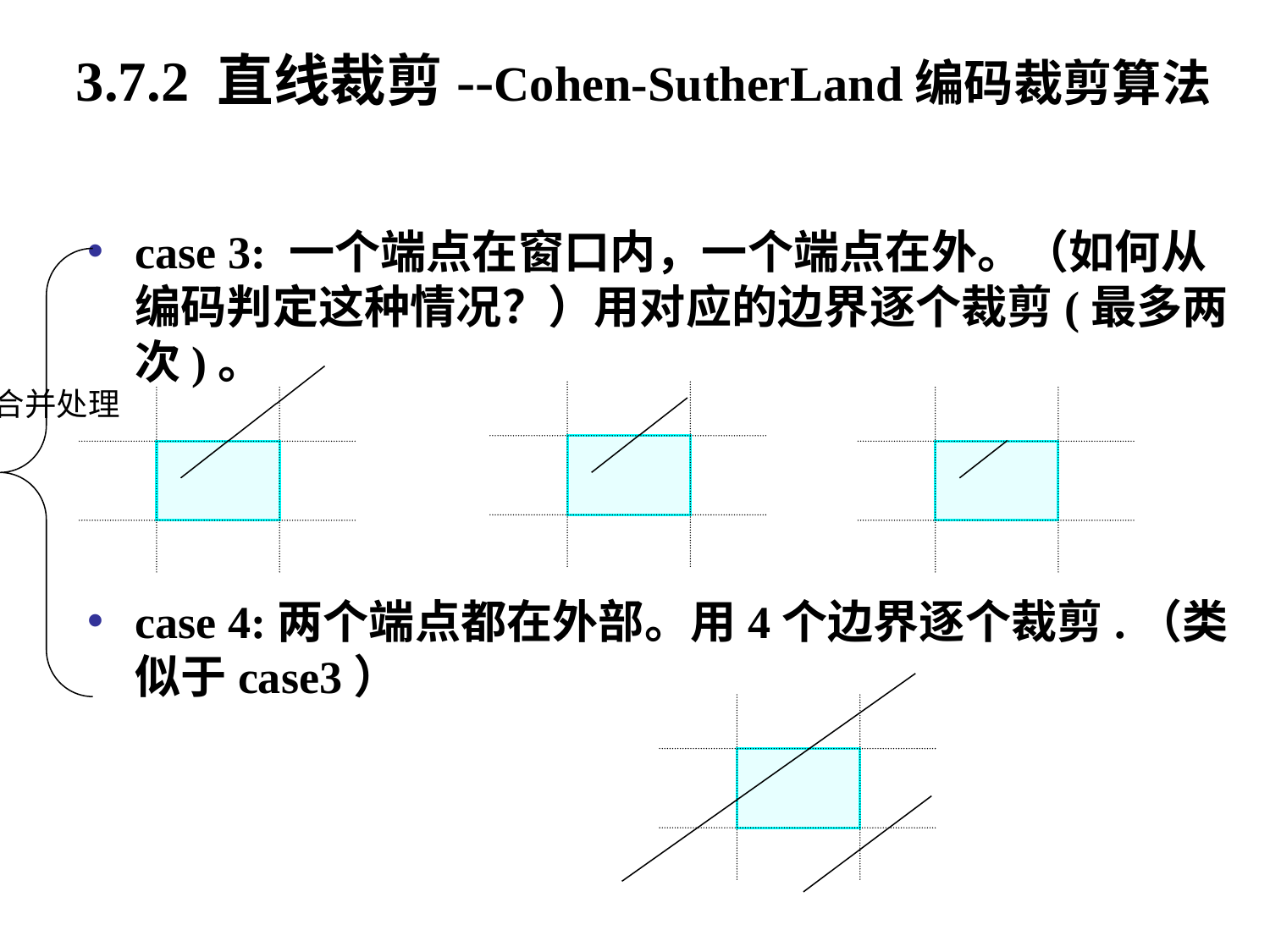

3.7.2 直线裁剪--Cohen-SutherLand编码裁剪算法
case 3: 一个端点在窗口内，一个端点在外。（如何从编码判定这种情况？）用对应的边界逐个裁剪(最多两次)。

合并处理
case 4:两个端点都在外部。用4个边界逐个裁剪.（类似于case3）